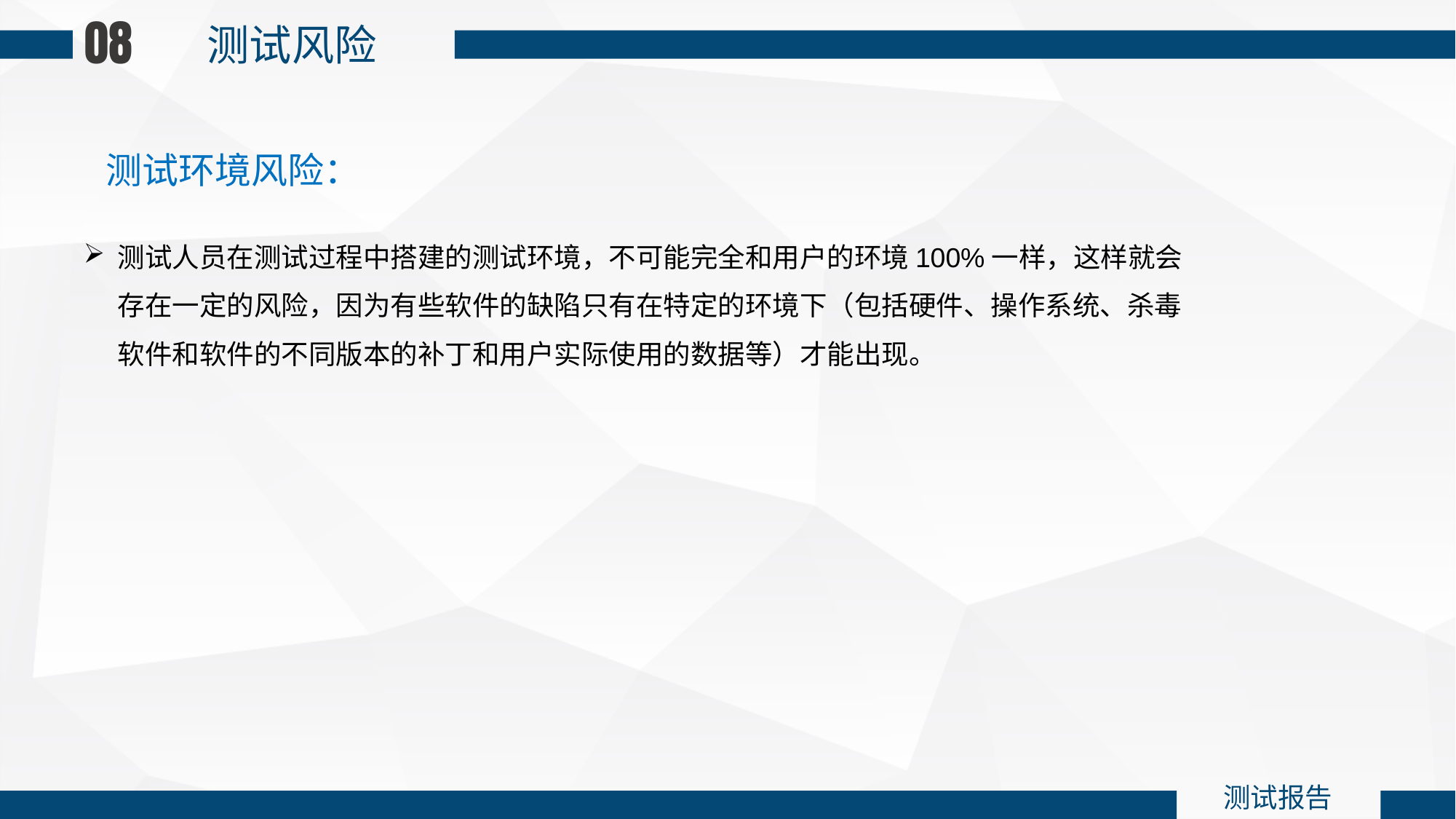

08
测试风险

测试环境风险：
测试人员在测试过程中搭建的测试环境，不可能完全和用户的环境100%一样，这样就会存在一定的风险，因为有些软件的缺陷只有在特定的环境下（包括硬件、操作系统、杀毒软件和软件的不同版本的补丁和用户实际使用的数据等）才能出现。
测试报告